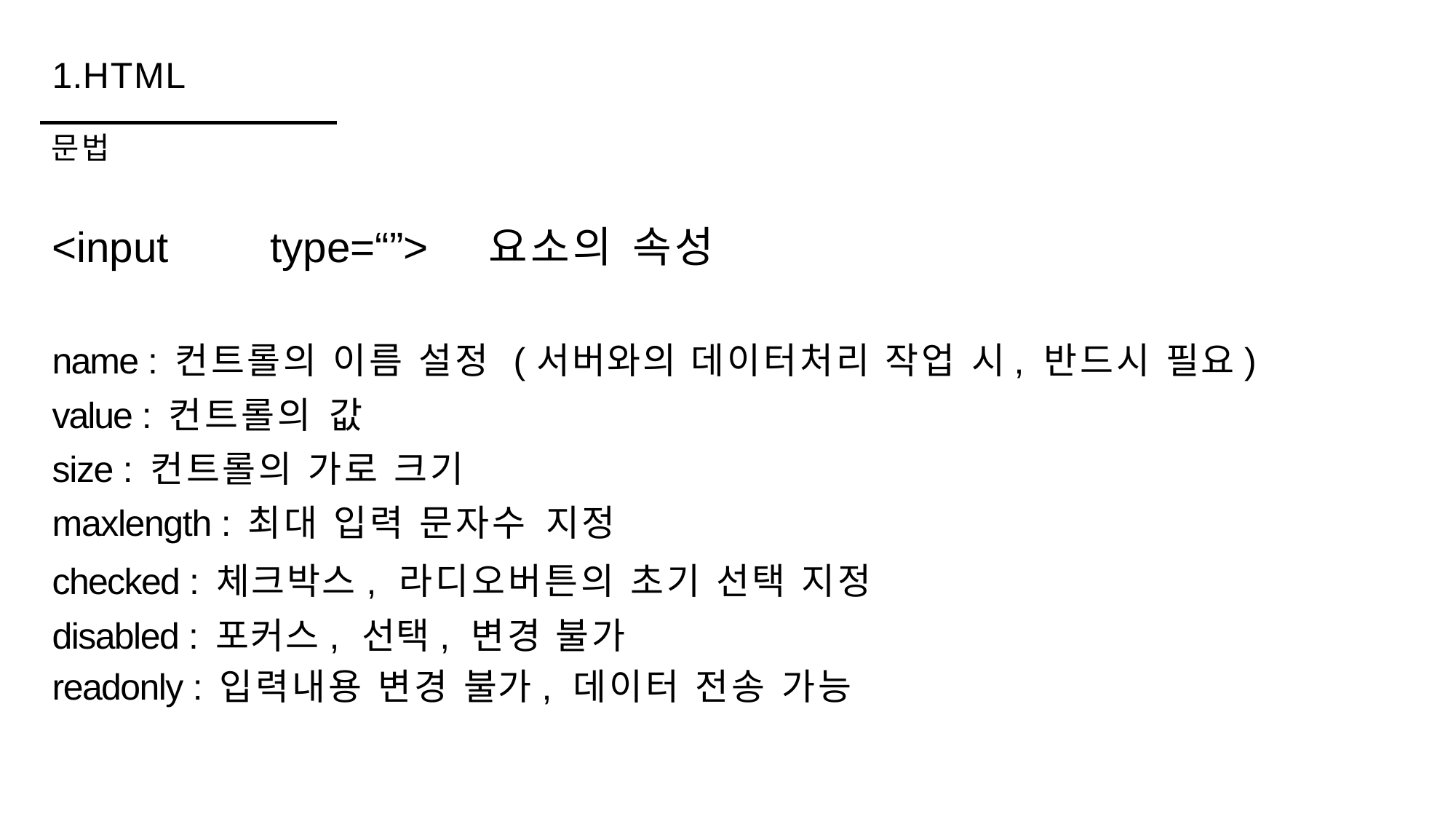

# 1.HTML

문법

<input	type=“”>	요소의 속성

name : 컨트롤의 이름 설정 (서버와의 데이터처리 작업 시, 반드시 필요)  value : 컨트롤의 값
size : 컨트롤의 가로 크기
maxlength : 최대 입력 문자수 지정
checked : 체크박스, 라디오버튼의 초기 선택 지정  disabled : 포커스, 선택, 변경 불가
readonly : 입력내용 변경 불가, 데이터 전송 가능